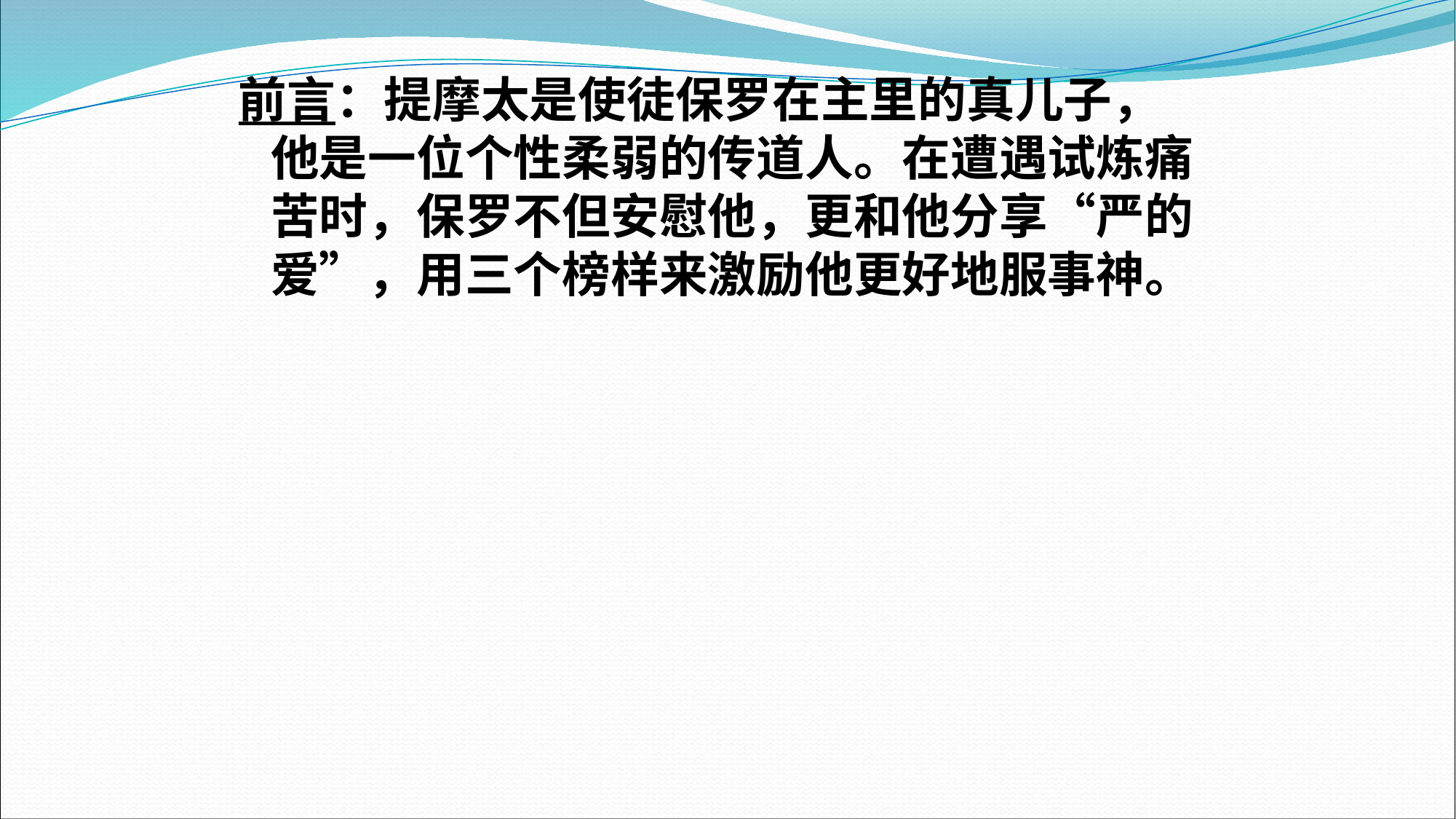

#
前言：提摩太是使徒保罗在主里的真儿子，他是一位个性柔弱的传道人。在遭遇试炼痛苦时，保罗不但安慰他，更和他分享“严的爱”，用三个榜样来激励他更好地服事神。